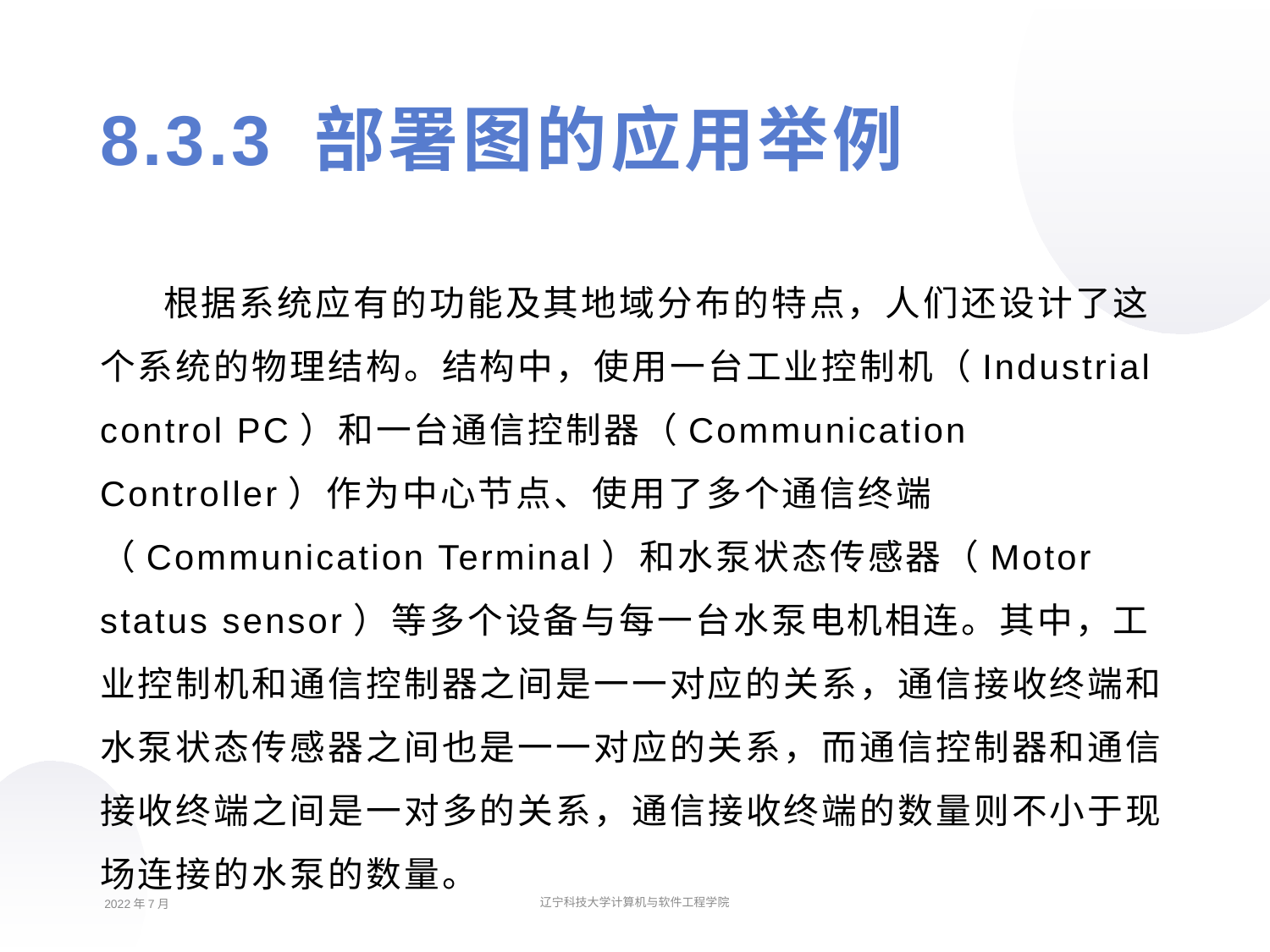

8.3.3 部署图的应用举例
根据系统应有的功能及其地域分布的特点，人们还设计了这个系统的物理结构。结构中，使用一台工业控制机（Industrial control PC）和一台通信控制器（Communication Controller）作为中心节点、使用了多个通信终端（Communication Terminal）和水泵状态传感器（Motor status sensor）等多个设备与每一台水泵电机相连。其中，工业控制机和通信控制器之间是一一对应的关系，通信接收终端和水泵状态传感器之间也是一一对应的关系，而通信控制器和通信接收终端之间是一对多的关系，通信接收终端的数量则不小于现场连接的水泵的数量。

2022年7月
辽宁科技大学计算机与软件工程学院
86